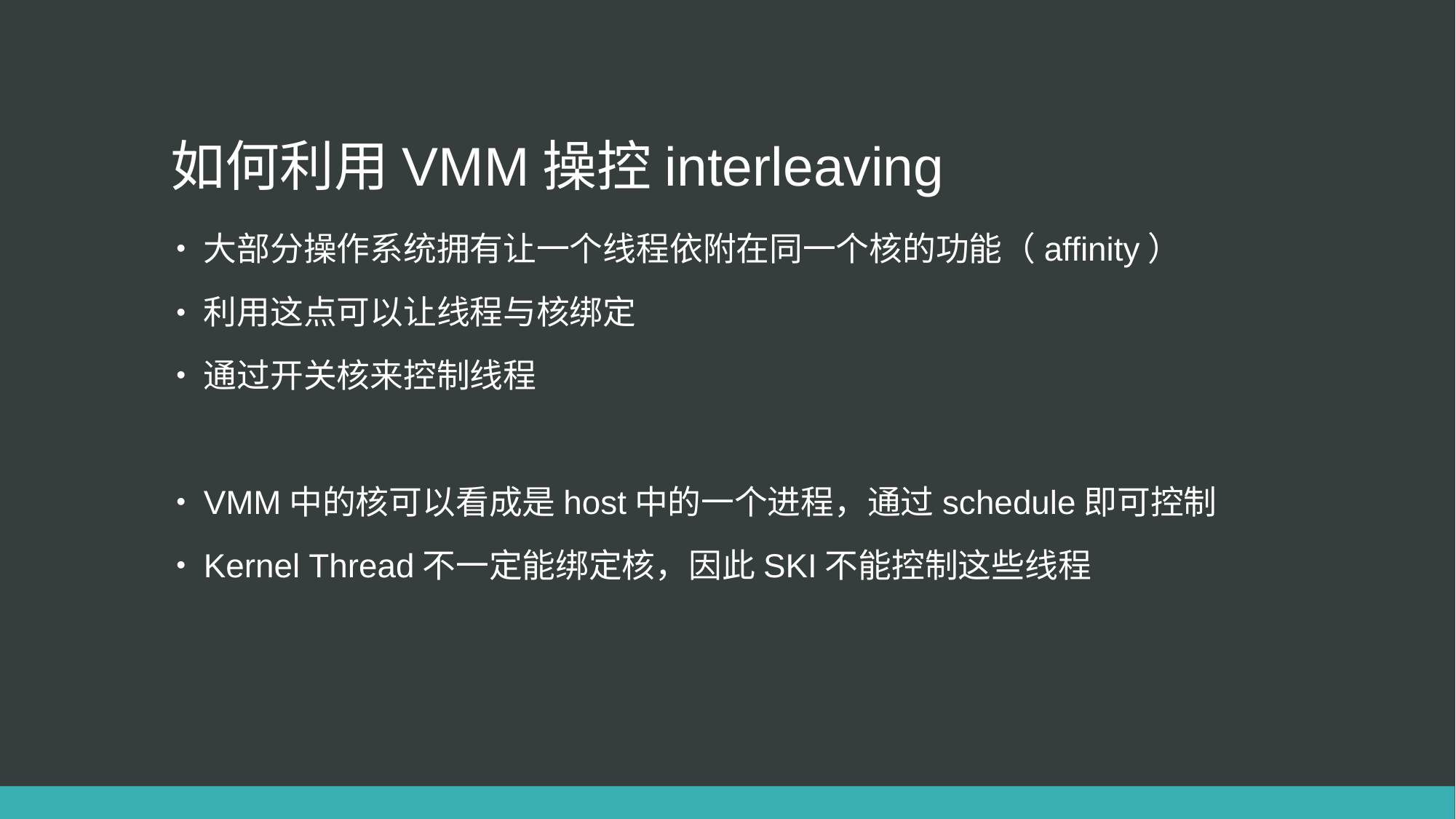

# 如何利用VMM操控interleaving
大部分操作系统拥有让一个线程依附在同一个核的功能（affinity）
利用这点可以让线程与核绑定
通过开关核来控制线程

VMM中的核可以看成是host中的一个进程，通过schedule即可控制
Kernel Thread不一定能绑定核，因此SKI不能控制这些线程